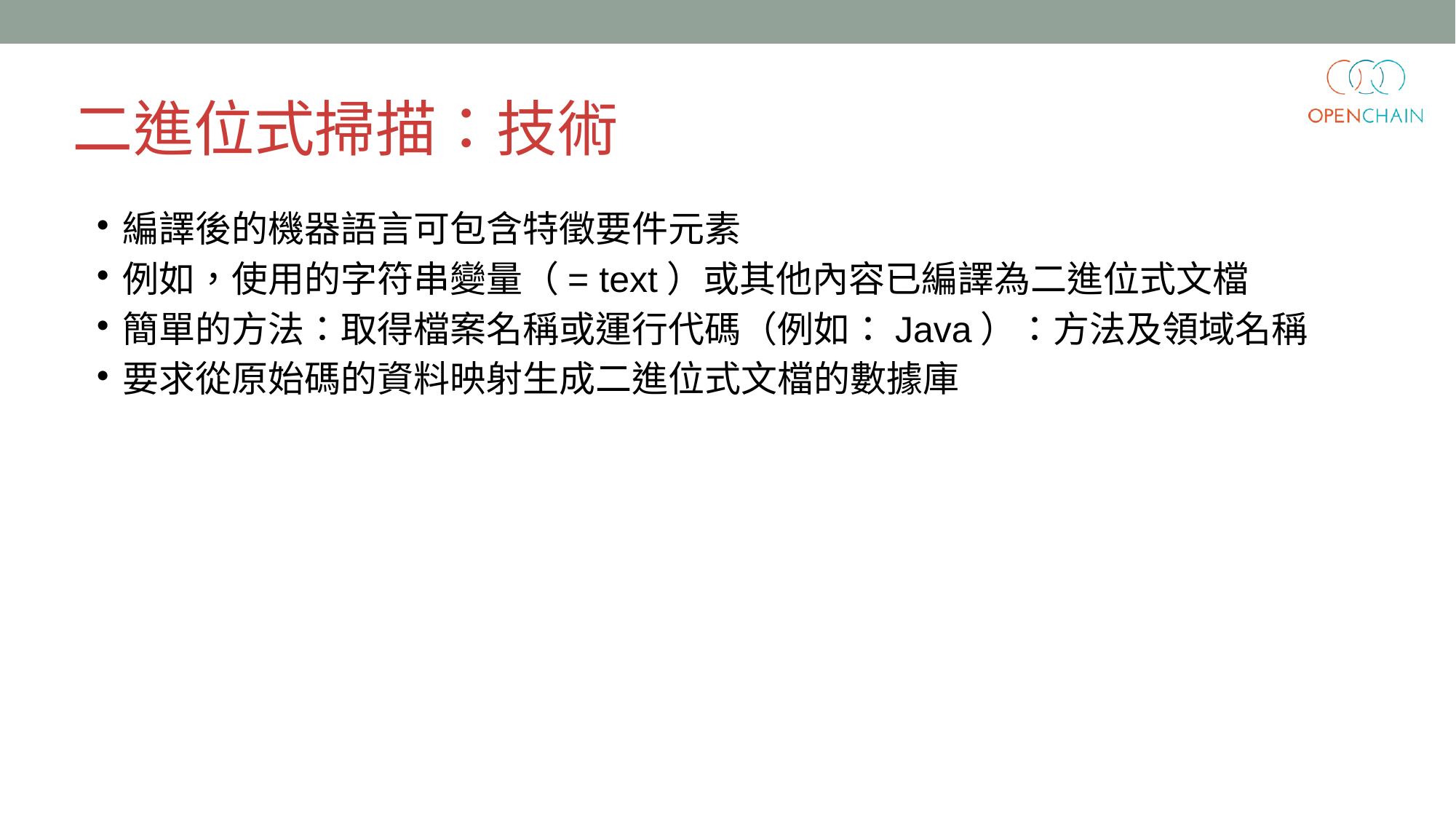

二進位式掃描：技術
編譯後的機器語言可包含特徵要件元素
例如，使用的字符串變量（= text）或其他內容已編譯為二進位式文檔
簡單的方法：取得檔案名稱或運行代碼（例如：Java）：方法及領域名稱
要求從原始碼的資料映射生成二進位式文檔的數據庫